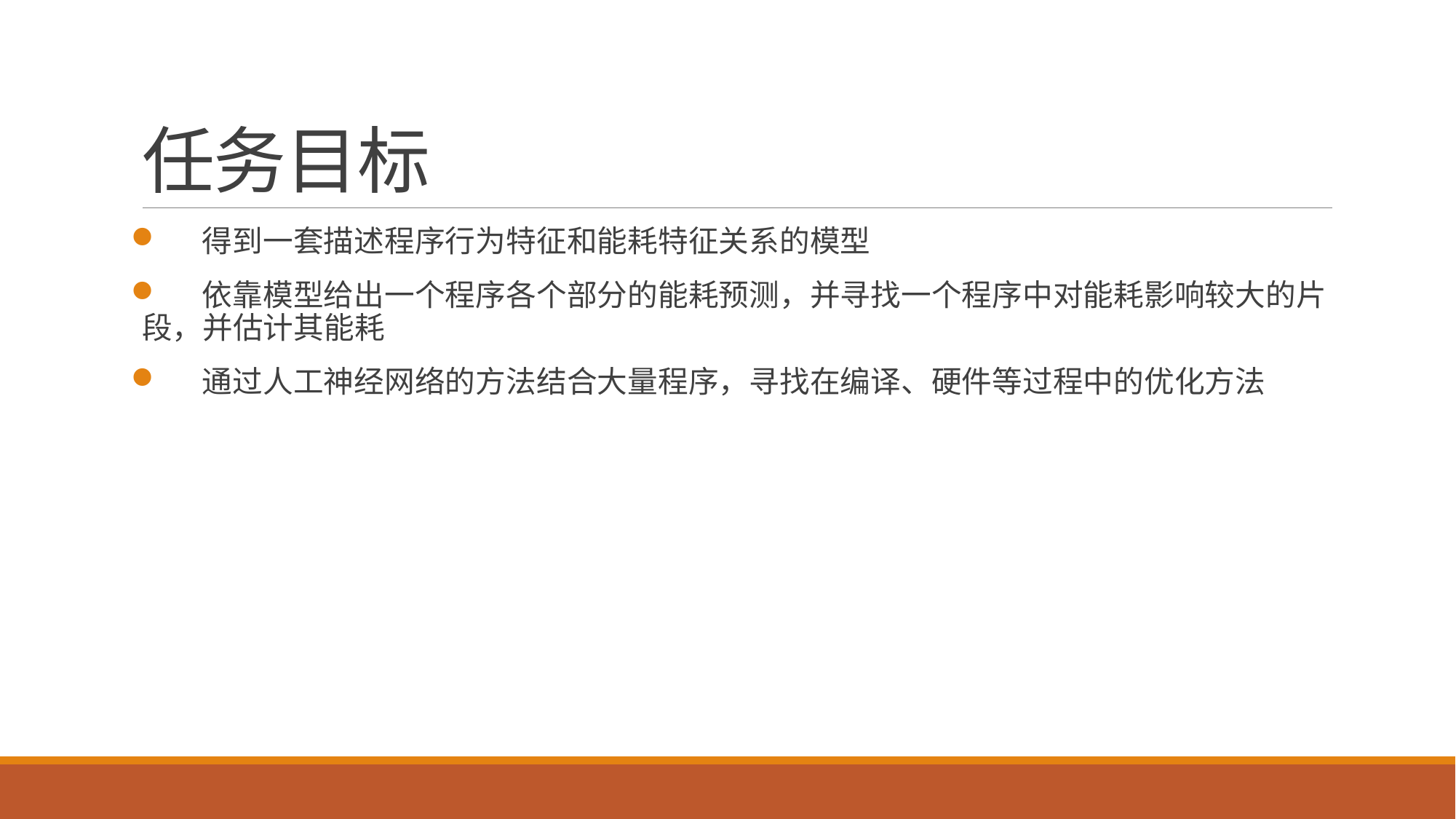

# 任务目标
     得到一套描述程序行为特征和能耗特征关系的模型
     依靠模型给出一个程序各个部分的能耗预测，并寻找一个程序中对能耗影响较大的片段，并估计其能耗
     通过人工神经网络的方法结合大量程序，寻找在编译、硬件等过程中的优化方法